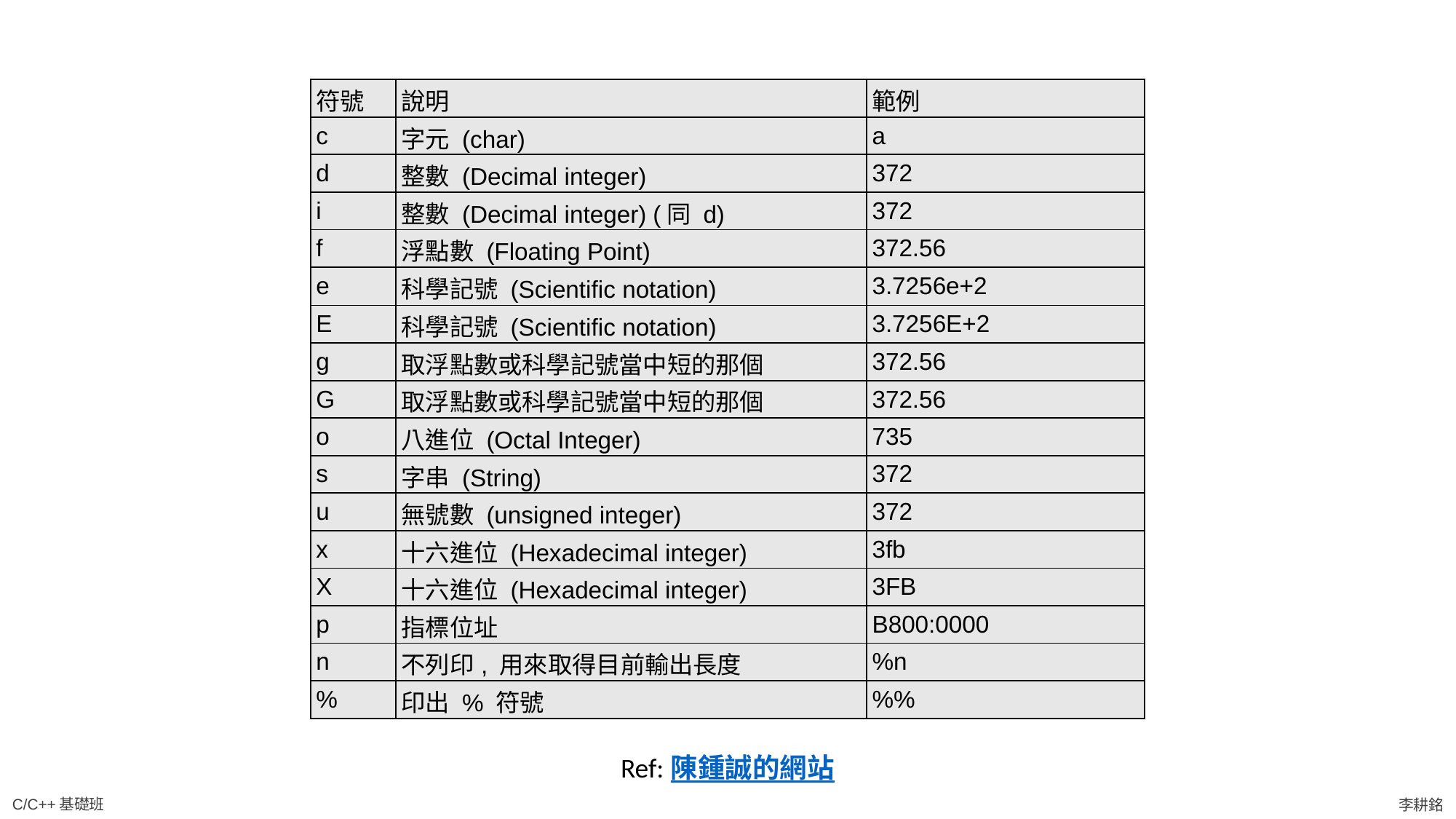

| 符號 | 說明 | 範例 |
| --- | --- | --- |
| c | 字元 (char) | a |
| d | 整數 (Decimal integer) | 372 |
| i | 整數 (Decimal integer) (同 d) | 372 |
| f | 浮點數 (Floating Point) | 372.56 |
| e | 科學記號 (Scientific notation) | 3.7256e+2 |
| E | 科學記號 (Scientific notation) | 3.7256E+2 |
| g | 取浮點數或科學記號當中短的那個 | 372.56 |
| G | 取浮點數或科學記號當中短的那個 | 372.56 |
| o | 八進位 (Octal Integer) | 735 |
| s | 字串 (String) | 372 |
| u | 無號數 (unsigned integer) | 372 |
| x | 十六進位 (Hexadecimal integer) | 3fb |
| X | 十六進位 (Hexadecimal integer) | 3FB |
| p | 指標位址 | B800:0000 |
| n | 不列印, 用來取得目前輸出長度 | %n |
| % | 印出 % 符號 | %% |
Ref:陳鍾誠的網站
C/C++基礎班
李耕銘